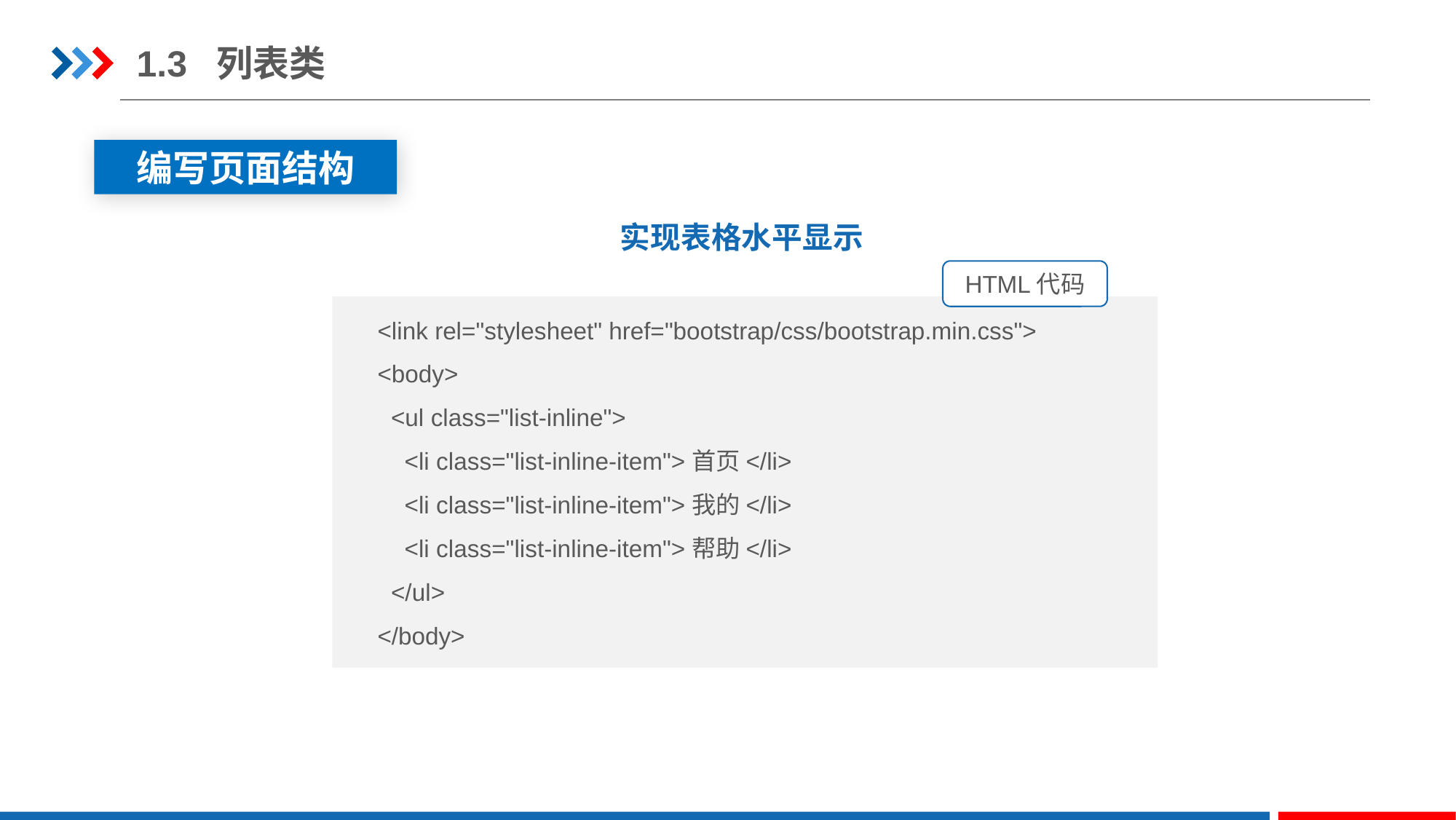

1.3  列表类
编写页面结构
实现表格水平显示
HTML代码
<link rel="stylesheet" href="bootstrap/css/bootstrap.min.css">
<body>
  <ul class="list-inline">
    <li class="list-inline-item">首页</li>
    <li class="list-inline-item">我的</li>
    <li class="list-inline-item">帮助</li>
  </ul>
</body>